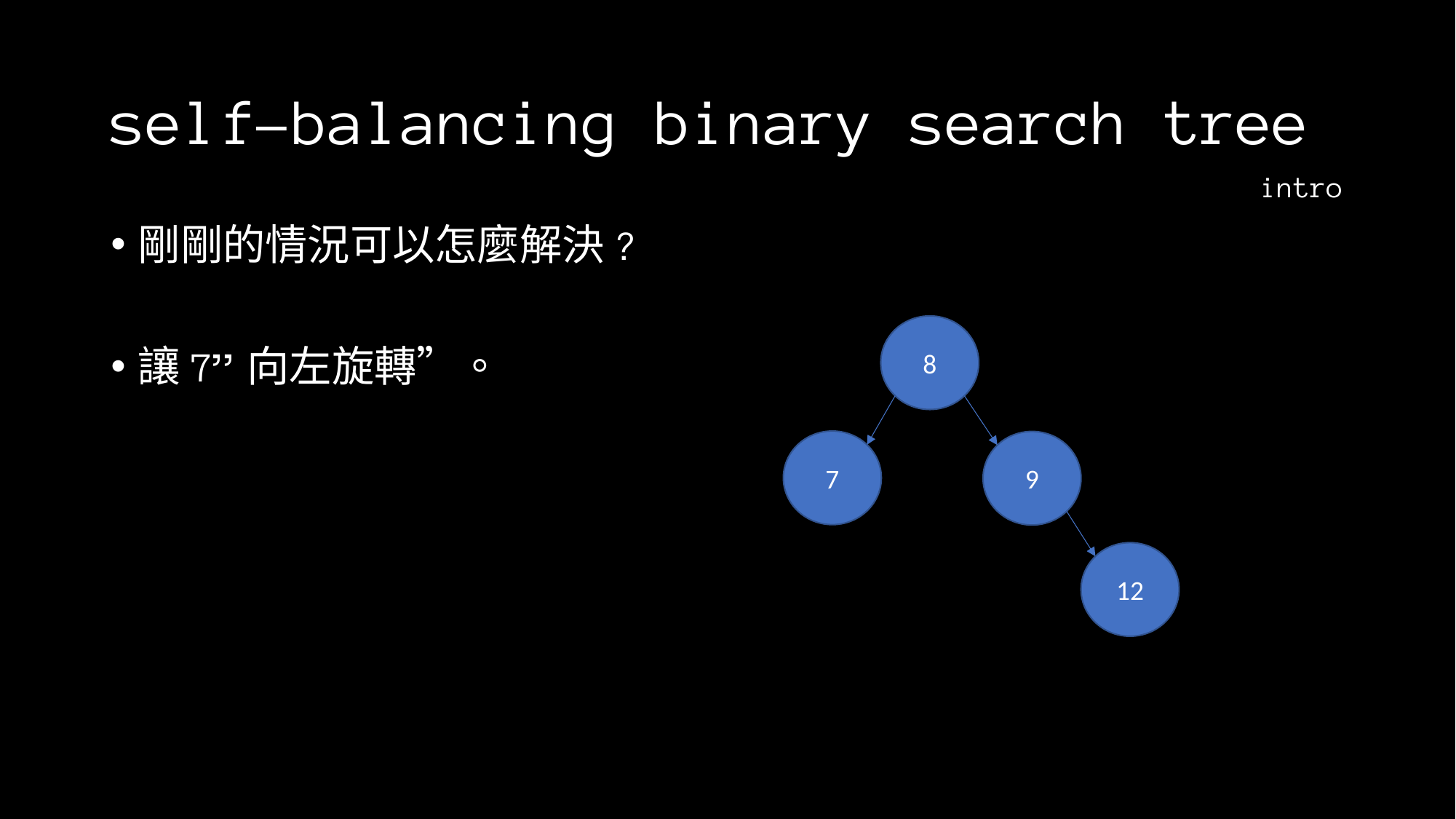

# self-balancing binary search tree
intro
剛剛的情況可以怎麼解決?

讓7”向左旋轉”。
8
7
9
12